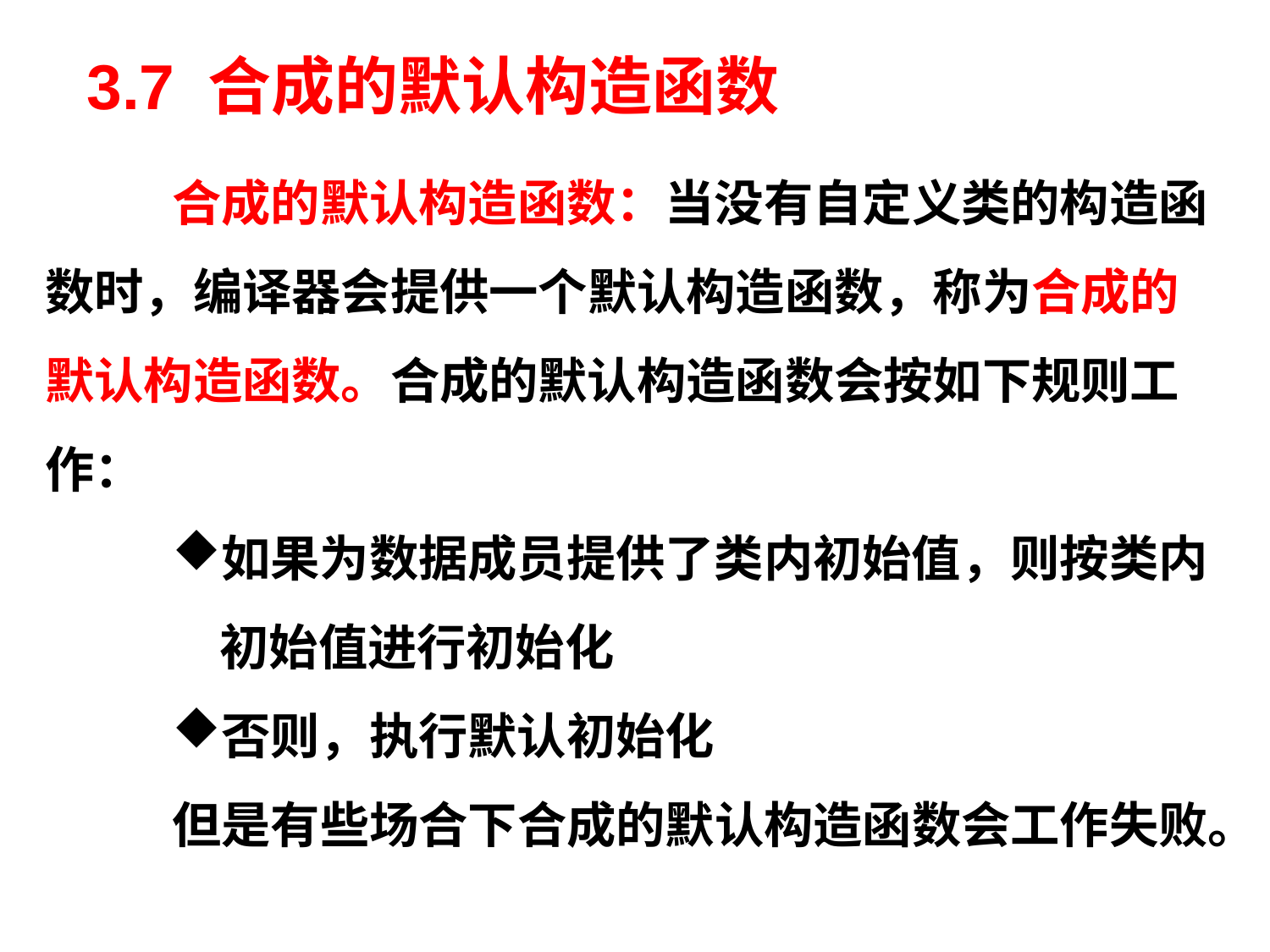

# 3.7 合成的默认构造函数
	合成的默认构造函数：当没有自定义类的构造函数时，编译器会提供一个默认构造函数，称为合成的默认构造函数。合成的默认构造函数会按如下规则工作：
如果为数据成员提供了类内初始值，则按类内初始值进行初始化
否则，执行默认初始化
	但是有些场合下合成的默认构造函数会工作失败。